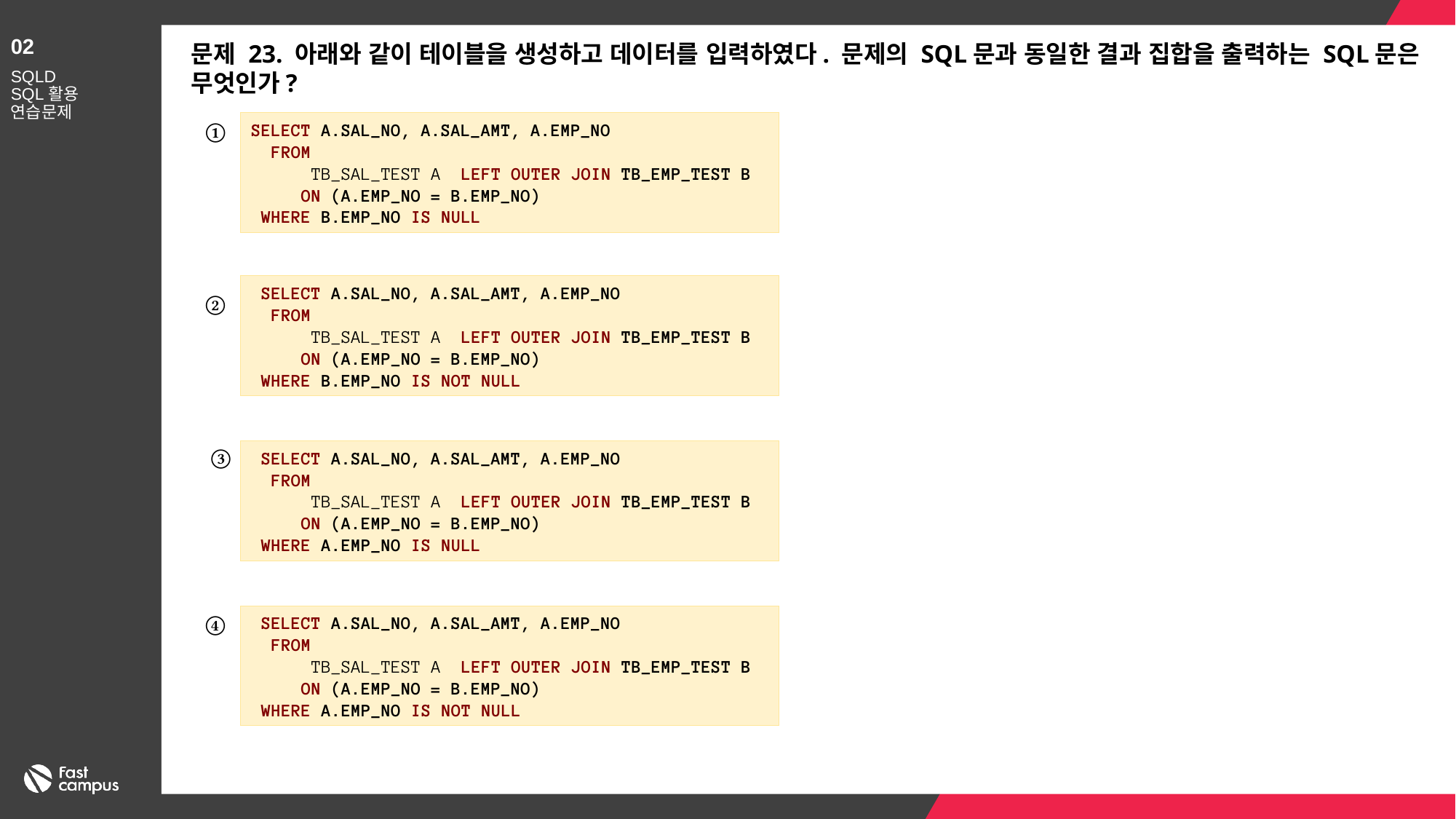

02
문제 23. 아래와 같이 테이블을 생성하고 데이터를 입력하였다. 문제의 SQL문과 동일한 결과 집합을 출력하는 SQL문은 무엇인가?
SQLD
SQL활용
연습문제
①
SELECT A.SAL_NO, A.SAL_AMT, A.EMP_NO
  FROM
      TB_SAL_TEST A  LEFT OUTER JOIN TB_EMP_TEST B
     ON (A.EMP_NO = B.EMP_NO)
 WHERE B.EMP_NO IS NULL
 SELECT A.SAL_NO, A.SAL_AMT, A.EMP_NO
  FROM
      TB_SAL_TEST A  LEFT OUTER JOIN TB_EMP_TEST B
     ON (A.EMP_NO = B.EMP_NO)
 WHERE B.EMP_NO IS NOT NULL
②
③
 SELECT A.SAL_NO, A.SAL_AMT, A.EMP_NO
  FROM
      TB_SAL_TEST A  LEFT OUTER JOIN TB_EMP_TEST B
     ON (A.EMP_NO = B.EMP_NO)
 WHERE A.EMP_NO IS NULL
④
 SELECT A.SAL_NO, A.SAL_AMT, A.EMP_NO
  FROM
      TB_SAL_TEST A  LEFT OUTER JOIN TB_EMP_TEST B
     ON (A.EMP_NO = B.EMP_NO)
 WHERE A.EMP_NO IS NOT NULL